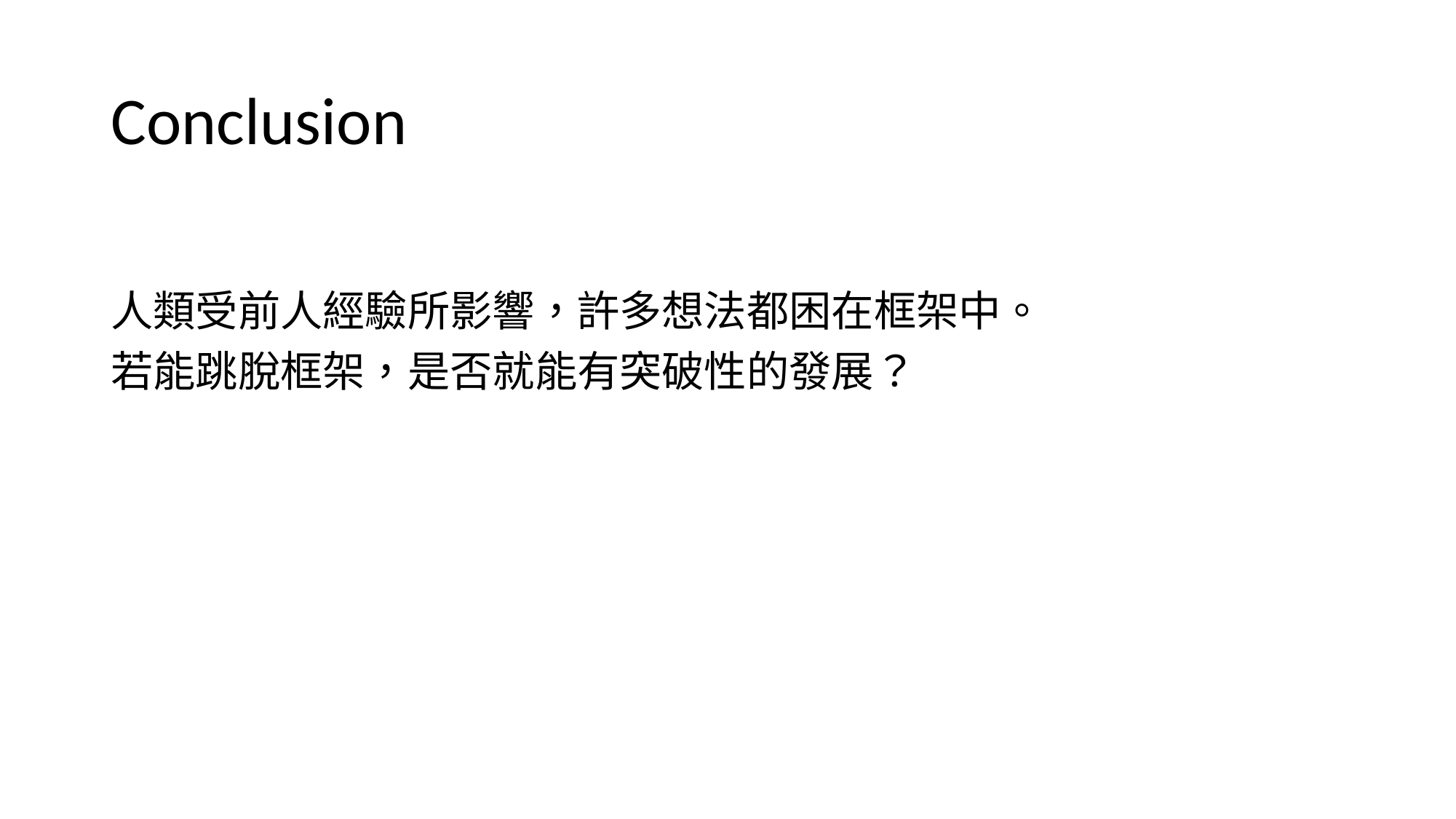

# Conclusion

人類受前人經驗所影響，許多想法都困在框架中。
若能跳脫框架，是否就能有突破性的發展？